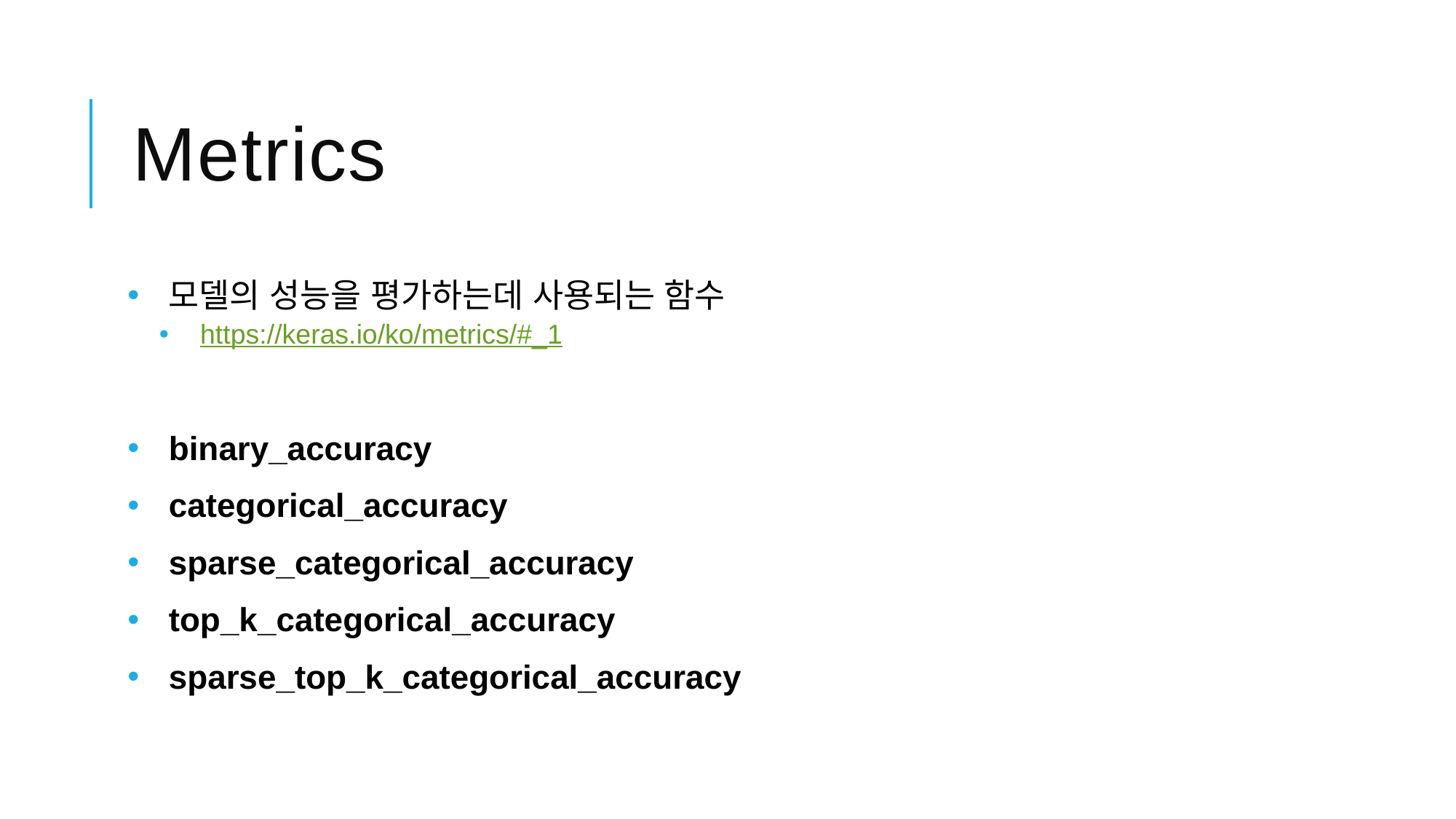

# Metrics
모델의 성능을 평가하는데 사용되는 함수
https://keras.io/ko/metrics/#_1

binary_accuracy
categorical_accuracy
sparse_categorical_accuracy
top_k_categorical_accuracy
sparse_top_k_categorical_accuracy